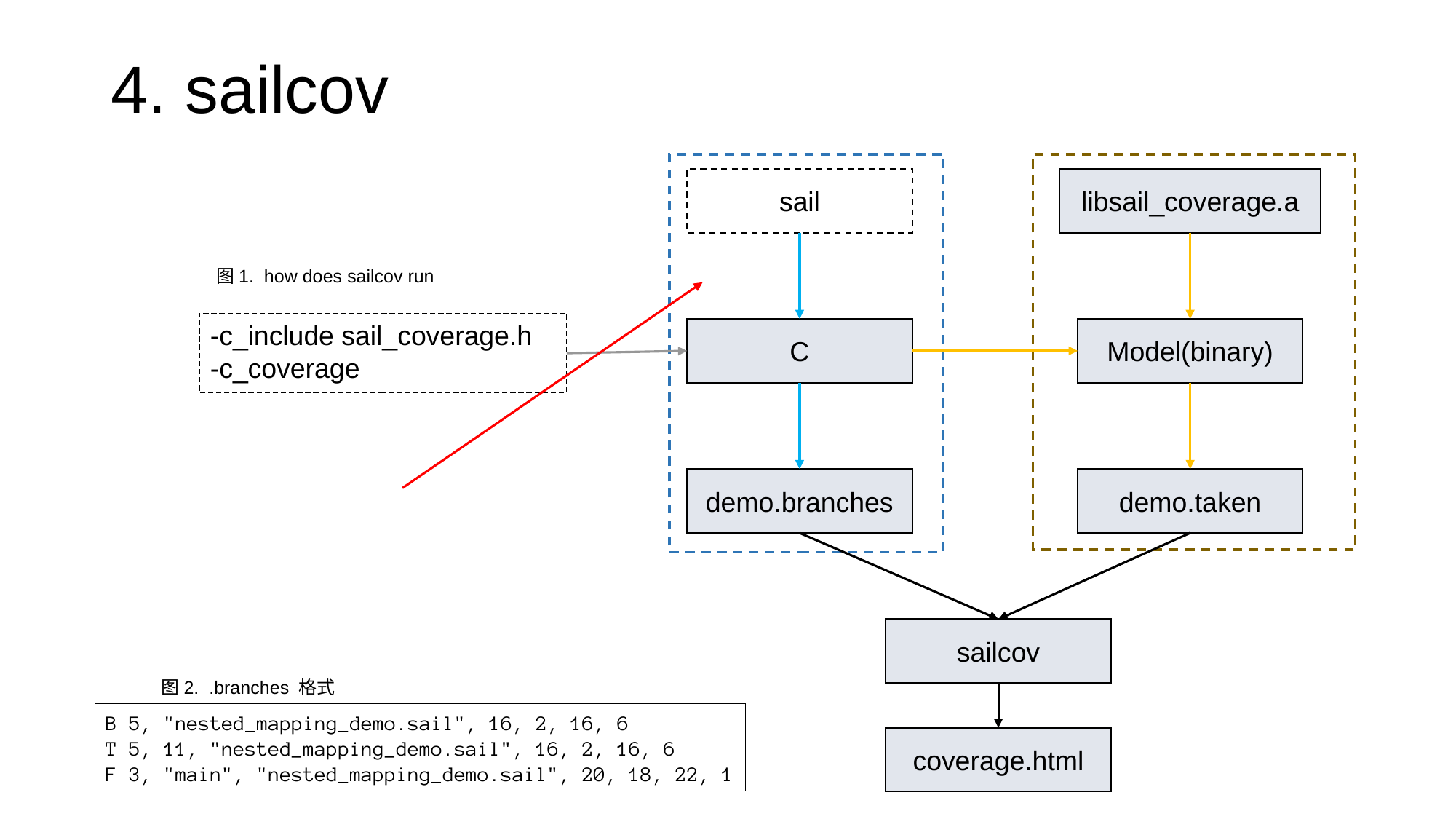

# 4. sailcov

sail
libsail_coverage.a
图1.  how does sailcov run
-c_include sail_coverage.h
-c_coverage
C
Model(binary)
demo.branches
demo.taken
sailcov
图2.  .branches 格式
B 5, "nested_mapping_demo.sail", 16, 2, 16, 6
T 5, 11, "nested_mapping_demo.sail", 16, 2, 16, 6
F 3, "main", "nested_mapping_demo.sail", 20, 18, 22, 1
coverage.html